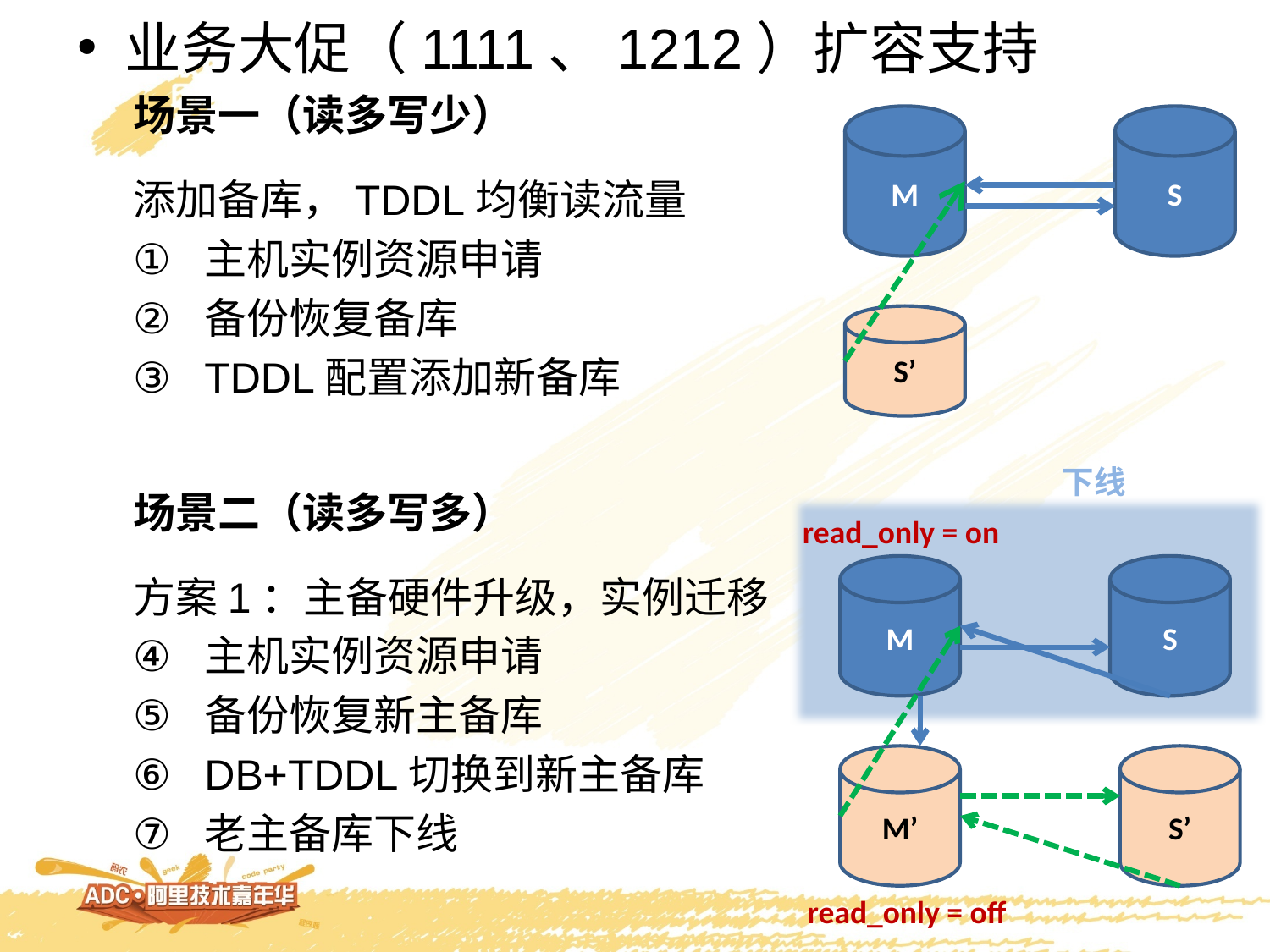

业务大促（1111、1212）扩容支持
场景一（读多写少）
添加备库，TDDL均衡读流量
主机实例资源申请
备份恢复备库
TDDL配置添加新备库

场景二（读多写多）
方案1：主备硬件升级，实例迁移
主机实例资源申请
备份恢复新主备库
DB+TDDL切换到新主备库
老主备库下线

M
S
S’
下线

read_only = on
M
S
M’
S’
read_only = off